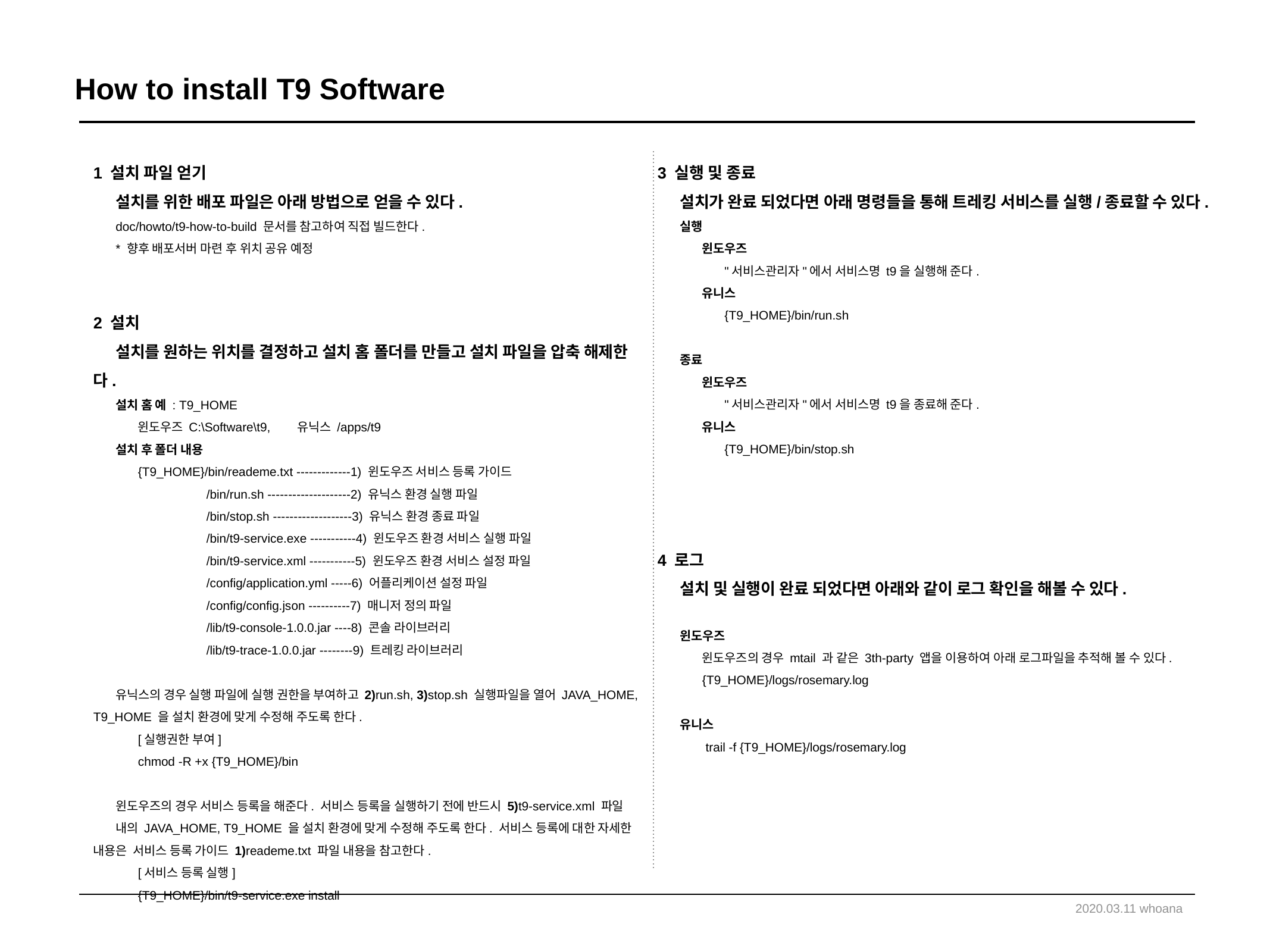

How to install T9 Software

1 설치 파일 얻기
설치를 위한 배포 파일은 아래 방법으로 얻을 수 있다.
doc/howto/t9-how-to-build 문서를 참고하여 직접 빌드한다.
* 향후 배포서버 마련 후 위치 공유 예정
3 실행 및 종료
설치가 완료 되었다면 아래 명령들을 통해 트레킹 서비스를 실행/종료할 수 있다.
실행
윈도우즈
"서비스관리자"에서 서비스명 t9을 실행해 준다.
유니스
{T9_HOME}/bin/run.sh

종료
윈도우즈
"서비스관리자"에서 서비스명 t9을 종료해 준다.
유니스
{T9_HOME}/bin/stop.sh

2 설치
설치를 원하는 위치를 결정하고 설치 홈 폴더를 만들고 설치 파일을 압축 해제한다.
설치 홈 예 : T9_HOME
윈도우즈 C:\Software\t9,       유닉스 /apps/t9
설치 후 폴더 내용
{T9_HOME}/bin/reademe.txt -------------1) 윈도우즈 서비스 등록 가이드
                    /bin/run.sh --------------------2) 유닉스 환경 실행 파일
                    /bin/stop.sh -------------------3) 유닉스 환경 종료 파일
                    /bin/t9-service.exe -----------4) 윈도우즈 환경 서비스 실행 파일
                    /bin/t9-service.xml -----------5) 윈도우즈 환경 서비스 설정 파일
                    /config/application.yml -----6) 어플리케이션 설정 파일
                    /config/config.json ----------7) 매니저 정의 파일
                    /lib/t9-console-1.0.0.jar ----8) 콘솔 라이브러리
                    /lib/t9-trace-1.0.0.jar --------9) 트레킹 라이브러리

유닉스의 경우 실행 파일에 실행 권한을 부여하고 2)run.sh, 3)stop.sh 실행파일을 열어 JAVA_HOME, T9_HOME 을 설치 환경에 맞게 수정해 주도록 한다.
[실행권한 부여]
chmod -R +x {T9_HOME}/bin

윈도우즈의 경우 서비스 등록을 해준다. 서비스 등록을 실행하기 전에 반드시 5)t9-service.xml 파일
내의 JAVA_HOME, T9_HOME 을 설치 환경에 맞게 수정해 주도록 한다. 서비스 등록에 대한 자세한 내용은  서비스 등록 가이드 1)reademe.txt 파일 내용을 참고한다.
[서비스 등록 실행]
{T9_HOME}/bin/t9-service.exe install
4 로그
설치 및 실행이 완료 되었다면 아래와 같이 로그 확인을 해볼 수 있다.

윈도우즈
윈도우즈의 경우 mtail 과 같은 3th-party 앱을 이용하여 아래 로그파일을 추적해 볼 수 있다.
{T9_HOME}/logs/rosemary.log

유니스
 trail -f {T9_HOME}/logs/rosemary.log

2020.03.11 whoana